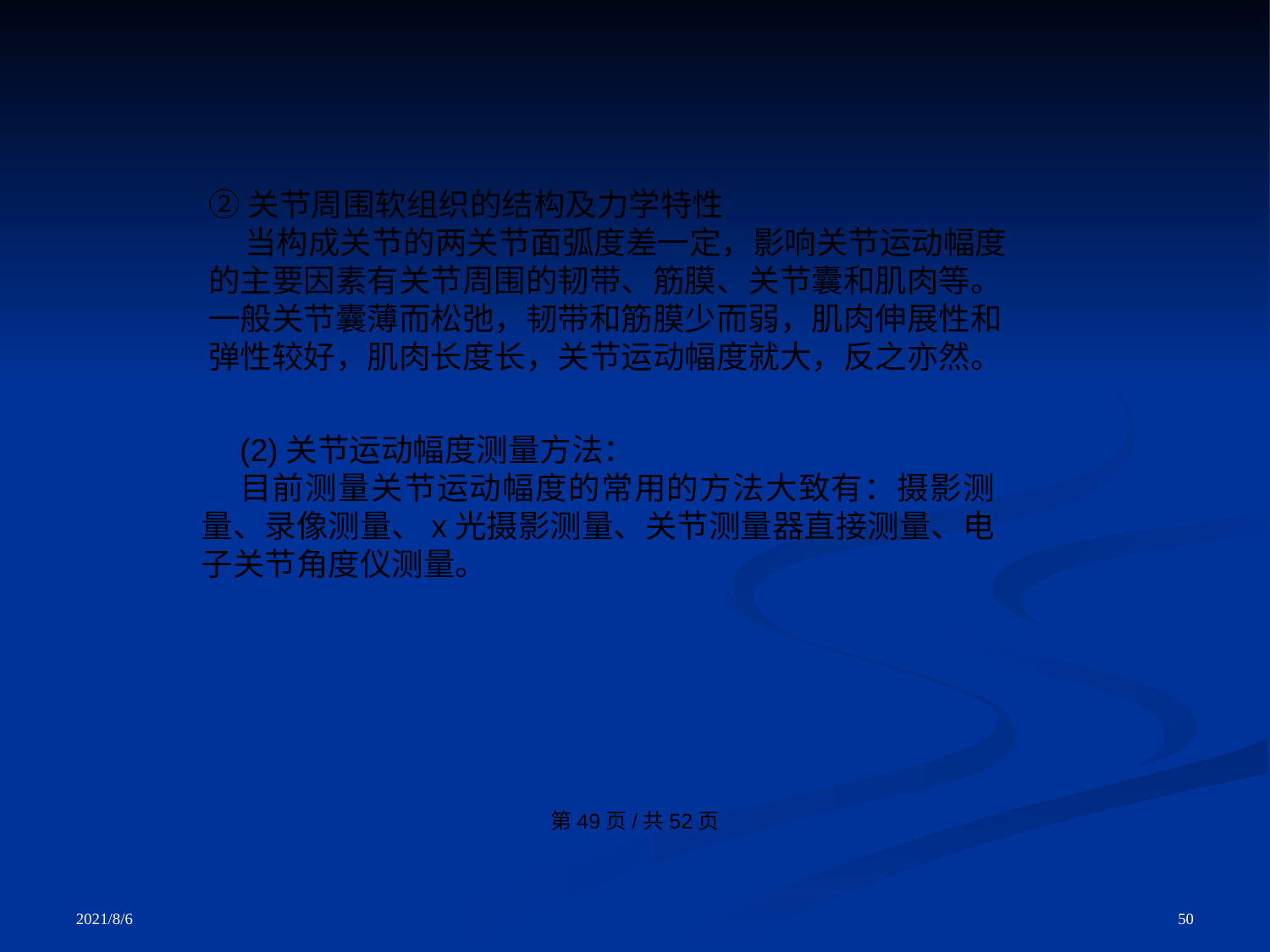

第49页/共52页
②关节周围软组织的结构及力学特性
    当构成关节的两关节面弧度差一定，影响关节运动幅度的主要因素有关节周围的韧带、筋膜、关节囊和肌肉等。一般关节囊薄而松弛，韧带和筋膜少而弱，肌肉伸展性和弹性较好，肌肉长度长，关节运动幅度就大，反之亦然。
(2)关节运动幅度测量方法：
目前测量关节运动幅度的常用的方法大致有：摄影测量、录像测量、x光摄影测量、关节测量器直接测量、电子关节角度仪测量。
50
2021/8/6